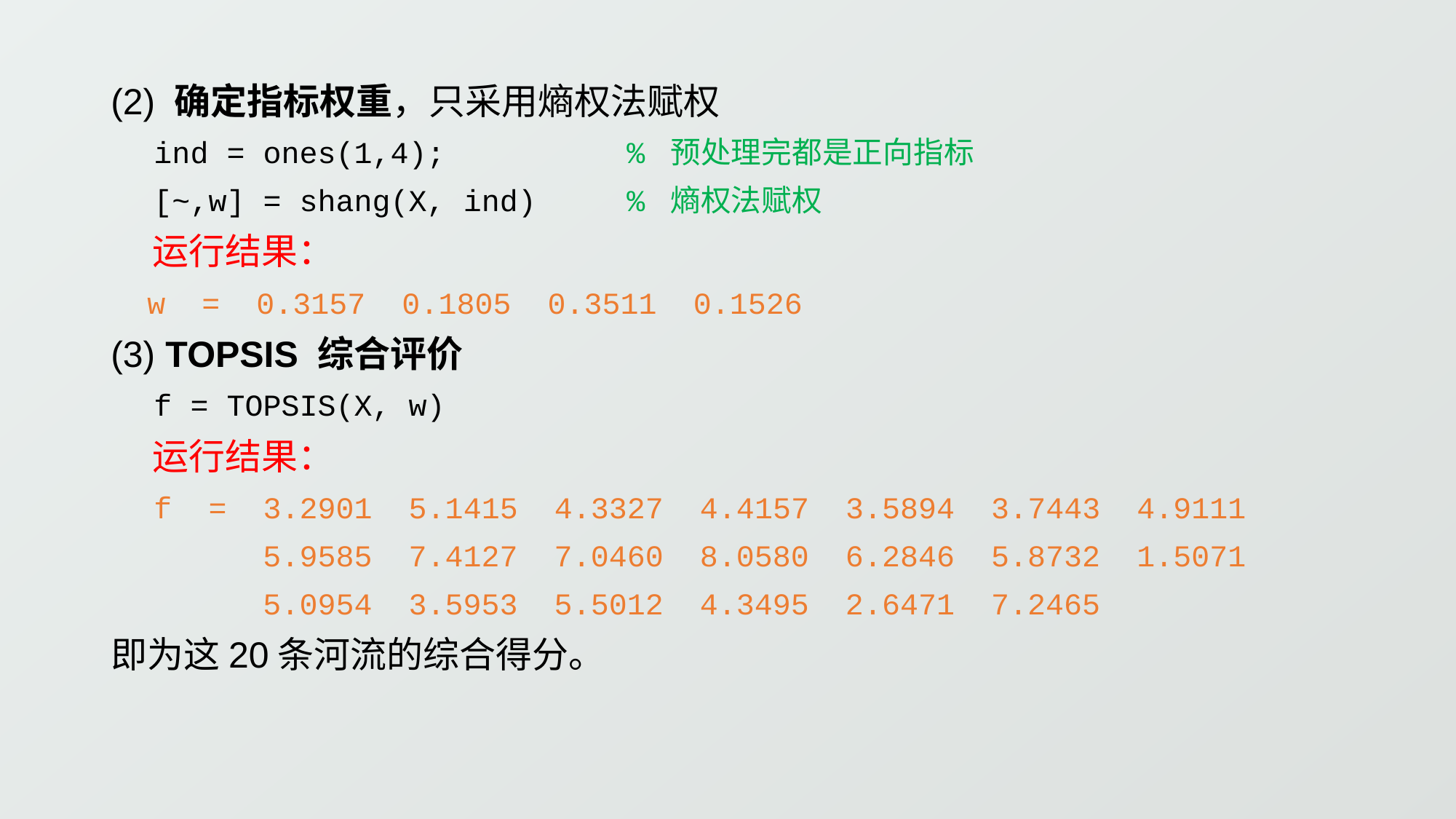

(2) 确定指标权重，只采用熵权法赋权
ind = ones(1,4);          % 预处理完都是正向指标
[~,w] = shang(X, ind)     % 熵权法赋权
    运行结果：
  w  =  0.3157  0.1805  0.3511  0.1526
(3) TOPSIS 综合评价
f = TOPSIS(X, w)
    运行结果：
f  =  3.2901  5.1415  4.3327  4.4157  3.5894  3.7443  4.9111
      5.9585  7.4127  7.0460  8.0580  6.2846  5.8732  1.5071
      5.0954  3.5953  5.5012  4.3495  2.6471  7.2465
即为这20条河流的综合得分。